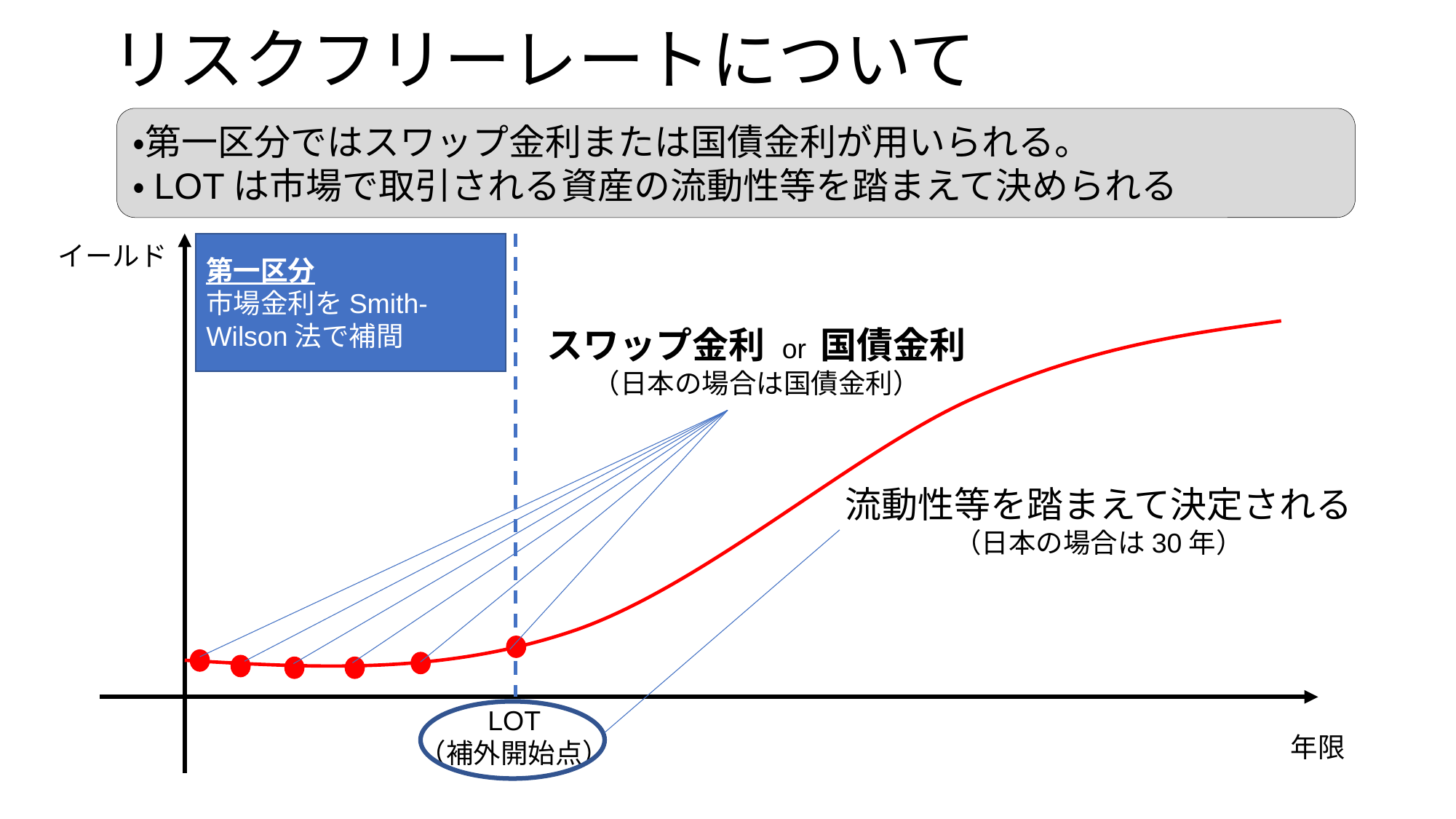

# リスクフリーレートについて
・第一区分ではスワップ金利または国債金利が用いられる。
・LOTは市場で取引される資産の流動性等を踏まえて決められる
イールド
第一区分
市場金利をSmith-Wilson法で補間
スワップ金利 or 国債金利
（日本の場合は国債金利）

流動性等を踏まえて決定される
（日本の場合は30年）

LOT
（補外開始点）

年限